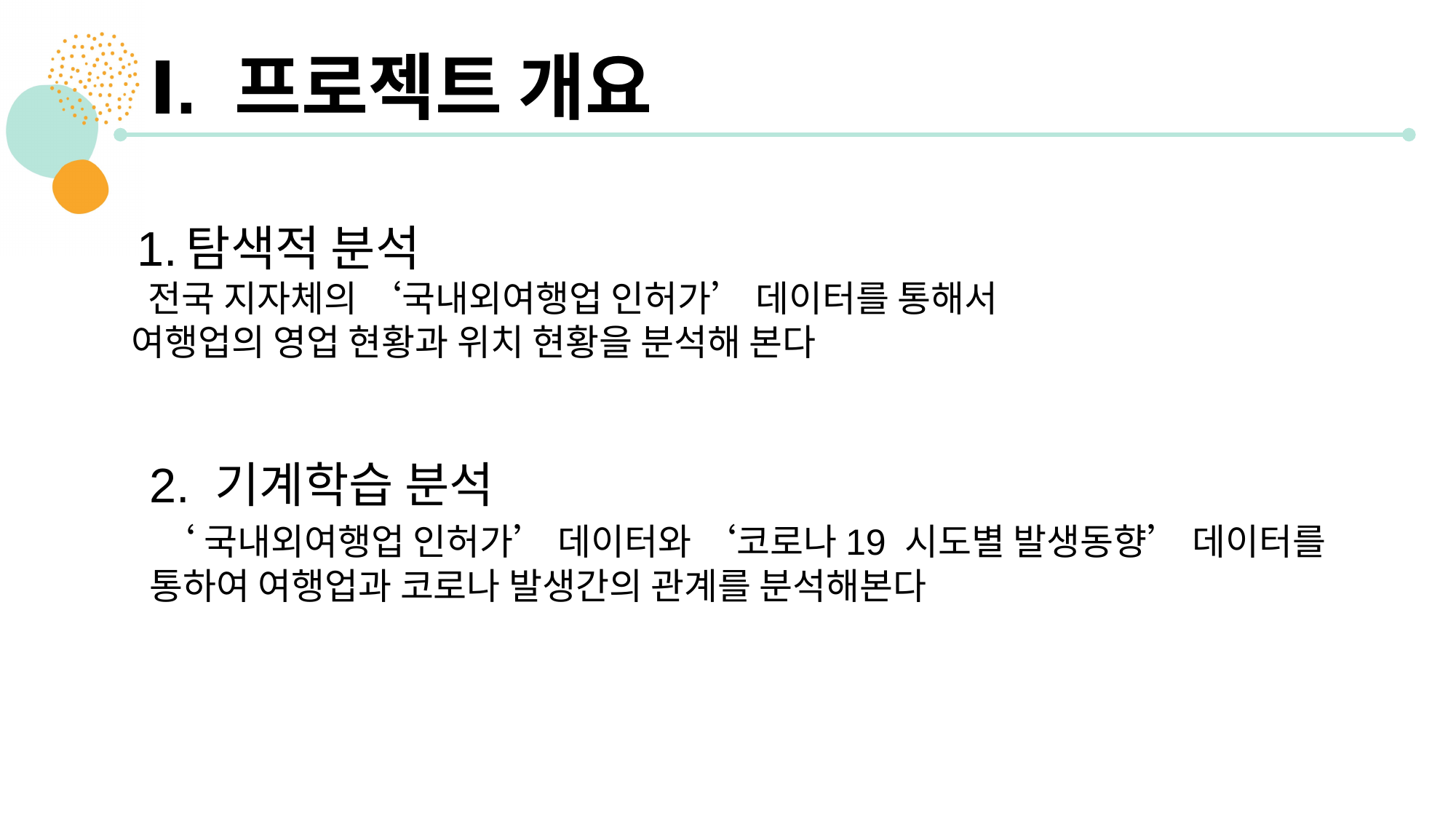

Ⅰ. 프로젝트 개요
탐색적 분석
 전국 지자체의 ‘국내외여행업 인허가’ 데이터를 통해서
여행업의 영업 현황과 위치 현황을 분석해 본다
2. 기계학습 분석
 ‘국내외여행업 인허가’ 데이터와 ‘코로나19 시도별 발생동향’ 데이터를 통하여 여행업과 코로나 발생간의 관계를 분석해본다